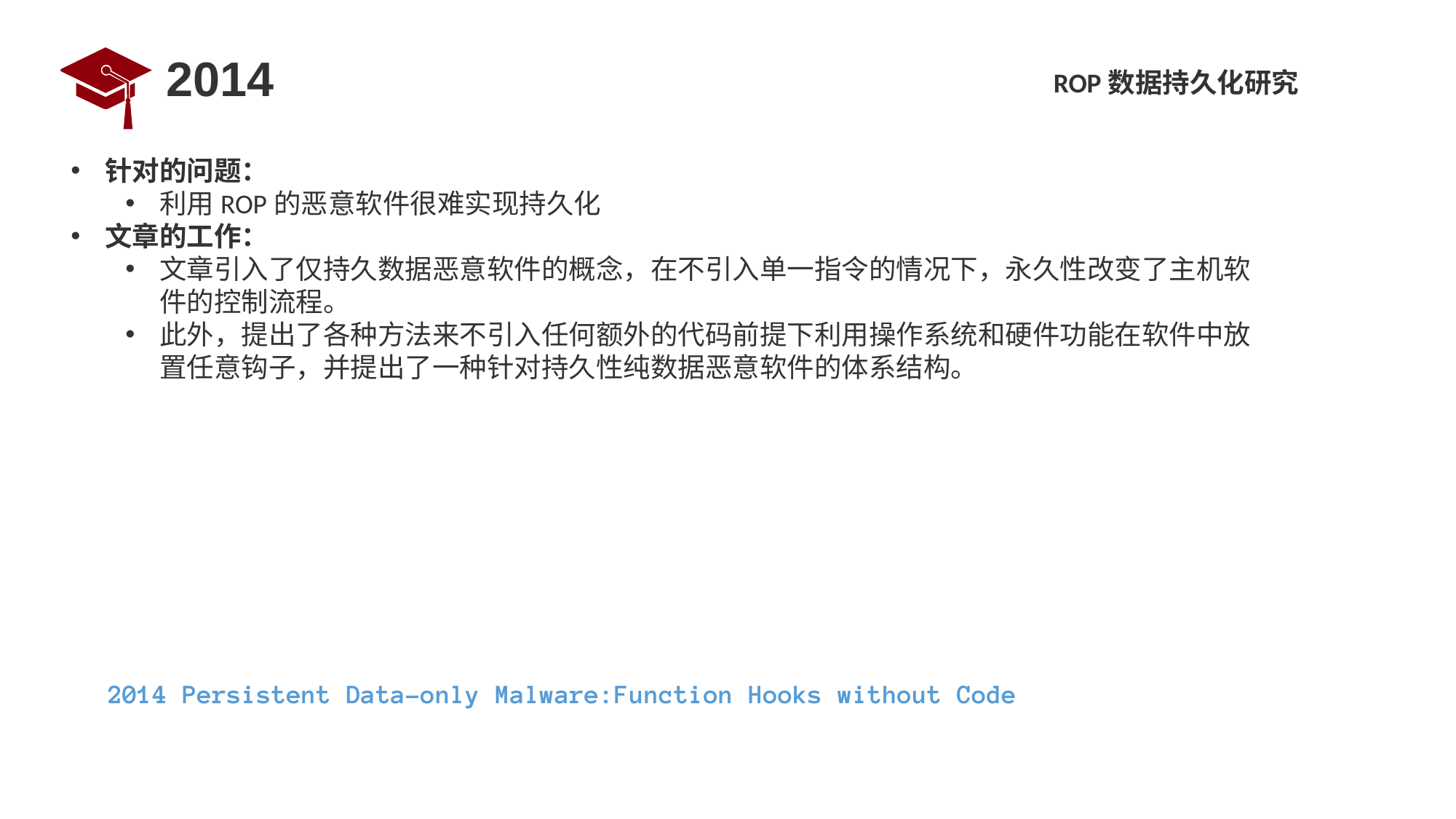

# 2014
ROP数据持久化研究
针对的问题：
利用ROP的恶意软件很难实现持久化
文章的工作：
文章引入了仅持久数据恶意软件的概念，在不引入单一指令的情况下，永久性改变了主机软件的控制流程。
此外，提出了各种方法来不引入任何额外的代码前提下利用操作系统和硬件功能在软件中放置任意钩子，并提出了一种针对持久性纯数据恶意软件的体系结构。
2014 Persistent Data-only Malware:Function Hooks without Code